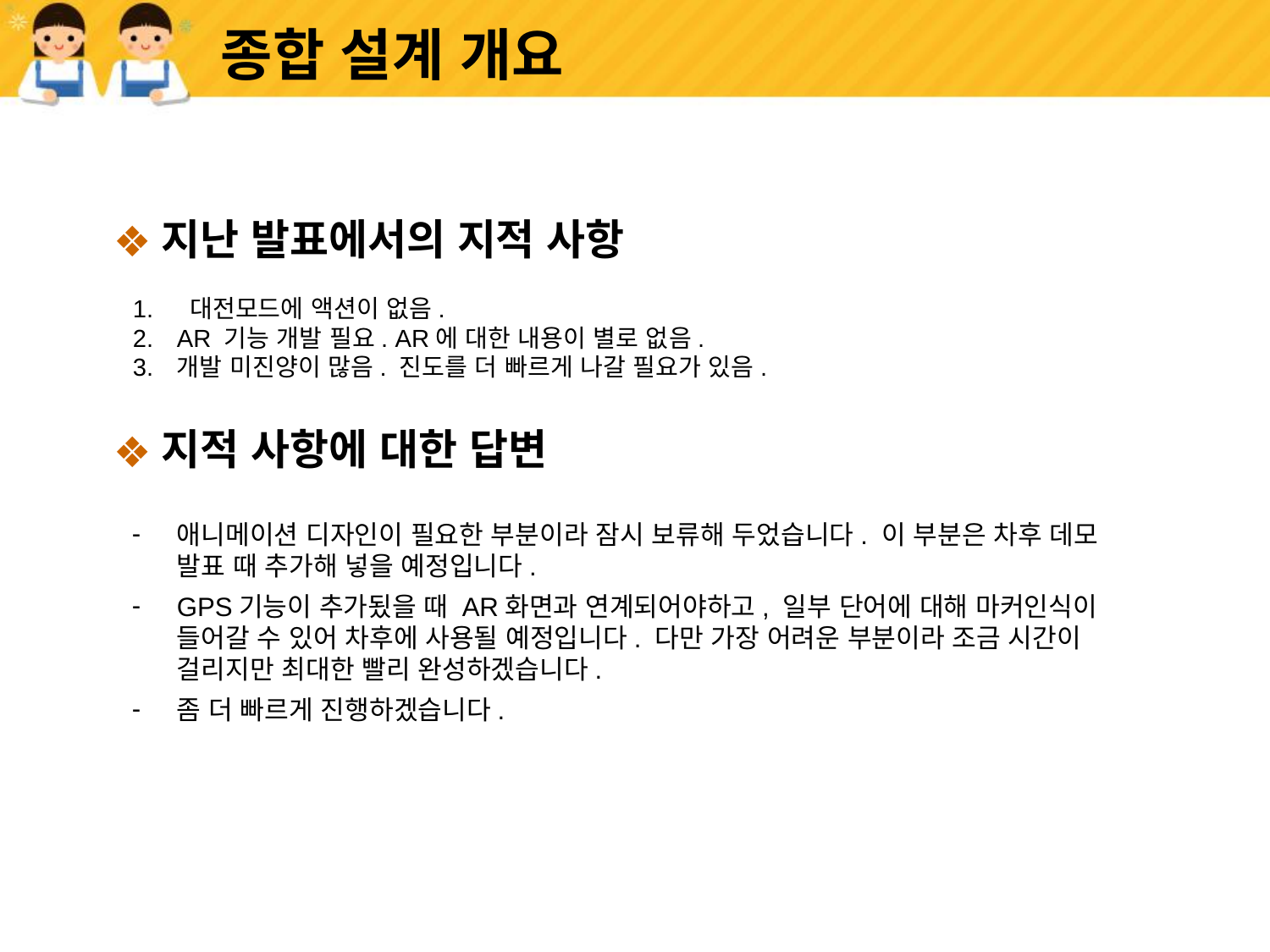

# 종합 설계 개요
지난 발표에서의 지적 사항

 대전모드에 액션이 없음.
AR 기능 개발 필요. AR에 대한 내용이 별로 없음.
개발 미진양이 많음. 진도를 더 빠르게 나갈 필요가 있음.

지적 사항에 대한 답변

애니메이션 디자인이 필요한 부분이라 잠시 보류해 두었습니다. 이 부분은 차후 데모 발표 때 추가해 넣을 예정입니다.
GPS기능이 추가됬을 때 AR화면과 연계되어야하고, 일부 단어에 대해 마커인식이 들어갈 수 있어 차후에 사용될 예정입니다. 다만 가장 어려운 부분이라 조금 시간이 걸리지만 최대한 빨리 완성하겠습니다.
좀 더 빠르게 진행하겠습니다.